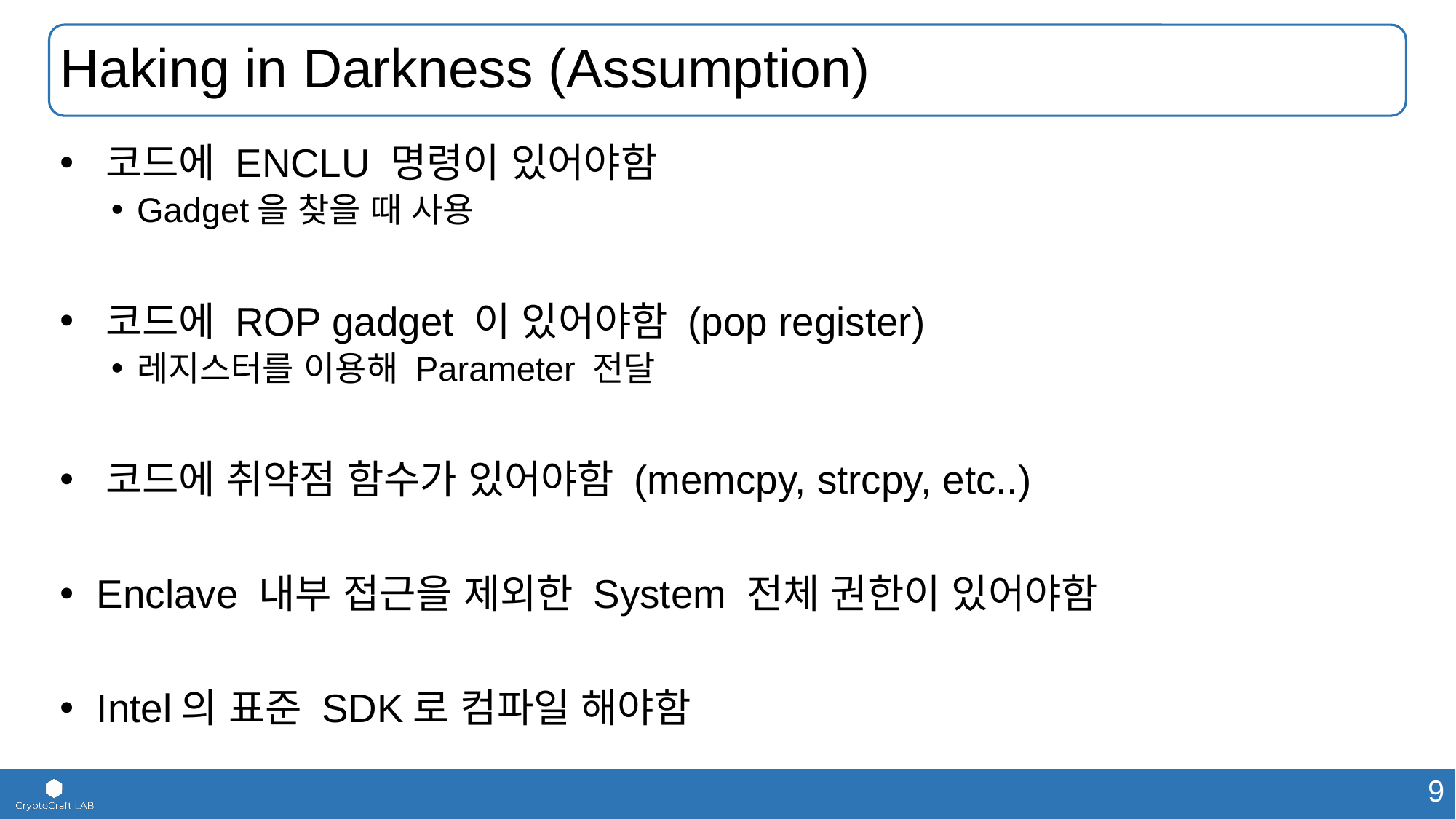

# Haking in Darkness (Assumption)
 코드에 ENCLU 명령이 있어야함
Gadget을 찾을 때 사용

 코드에 ROP gadget 이 있어야함 (pop register)
레지스터를 이용해 Parameter 전달

 코드에 취약점 함수가 있어야함 (memcpy, strcpy, etc..)

 Enclave 내부 접근을 제외한 System 전체 권한이 있어야함

 Intel의 표준 SDK로 컴파일 해야함